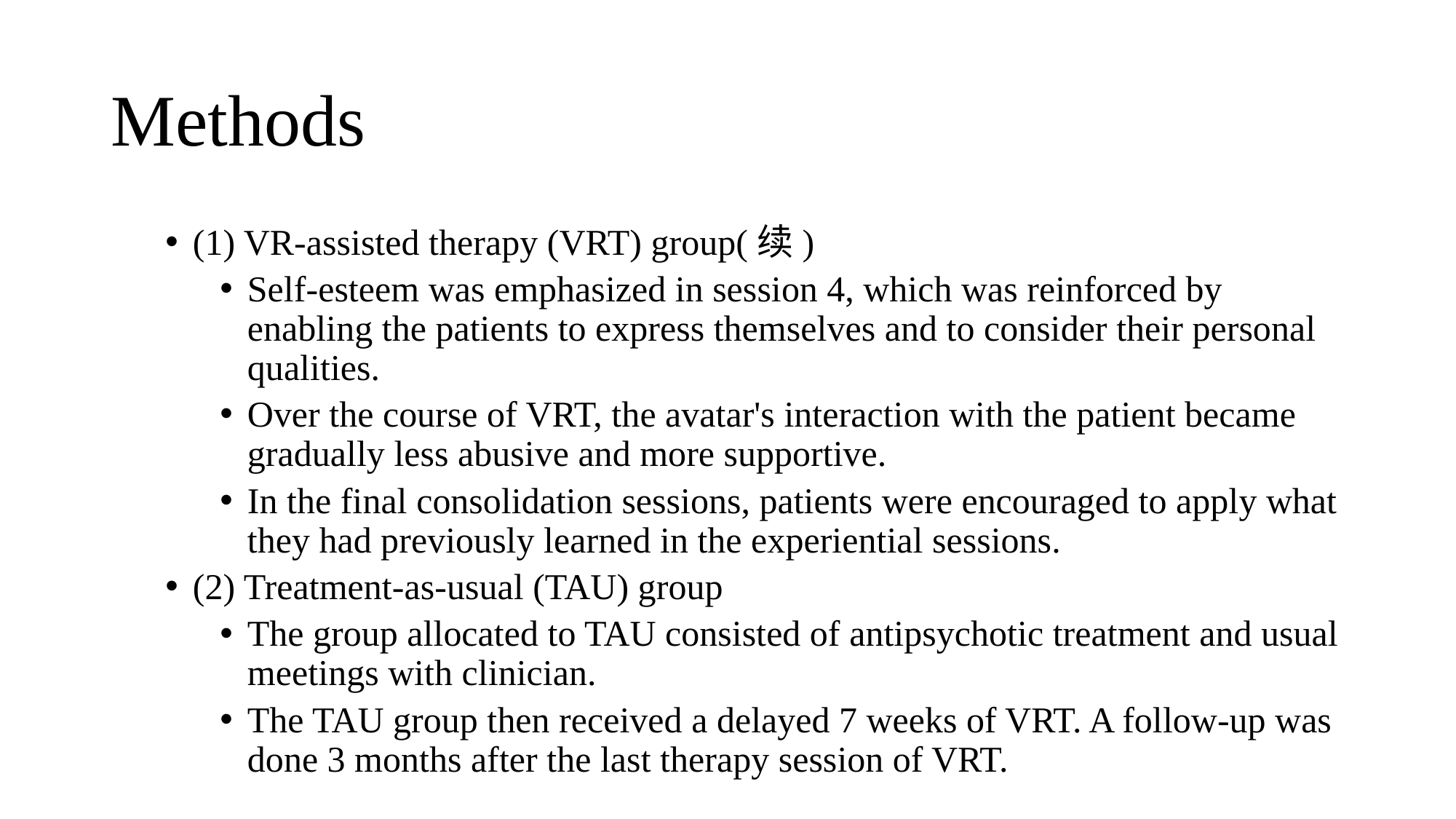

# Methods
(1) VR-assisted therapy (VRT) group(续)
Self-esteem was emphasized in session 4, which was reinforced by enabling the patients to express themselves and to consider their personal qualities.
Over the course of VRT, the avatar's interaction with the patient became gradually less abusive and more supportive.
In the final consolidation sessions, patients were encouraged to apply what they had previously learned in the experiential sessions.
(2) Treatment-as-usual (TAU) group
The group allocated to TAU consisted of antipsychotic treatment and usual meetings with clinician.
The TAU group then received a delayed 7 weeks of VRT. A follow-up was done 3 months after the last therapy session of VRT.